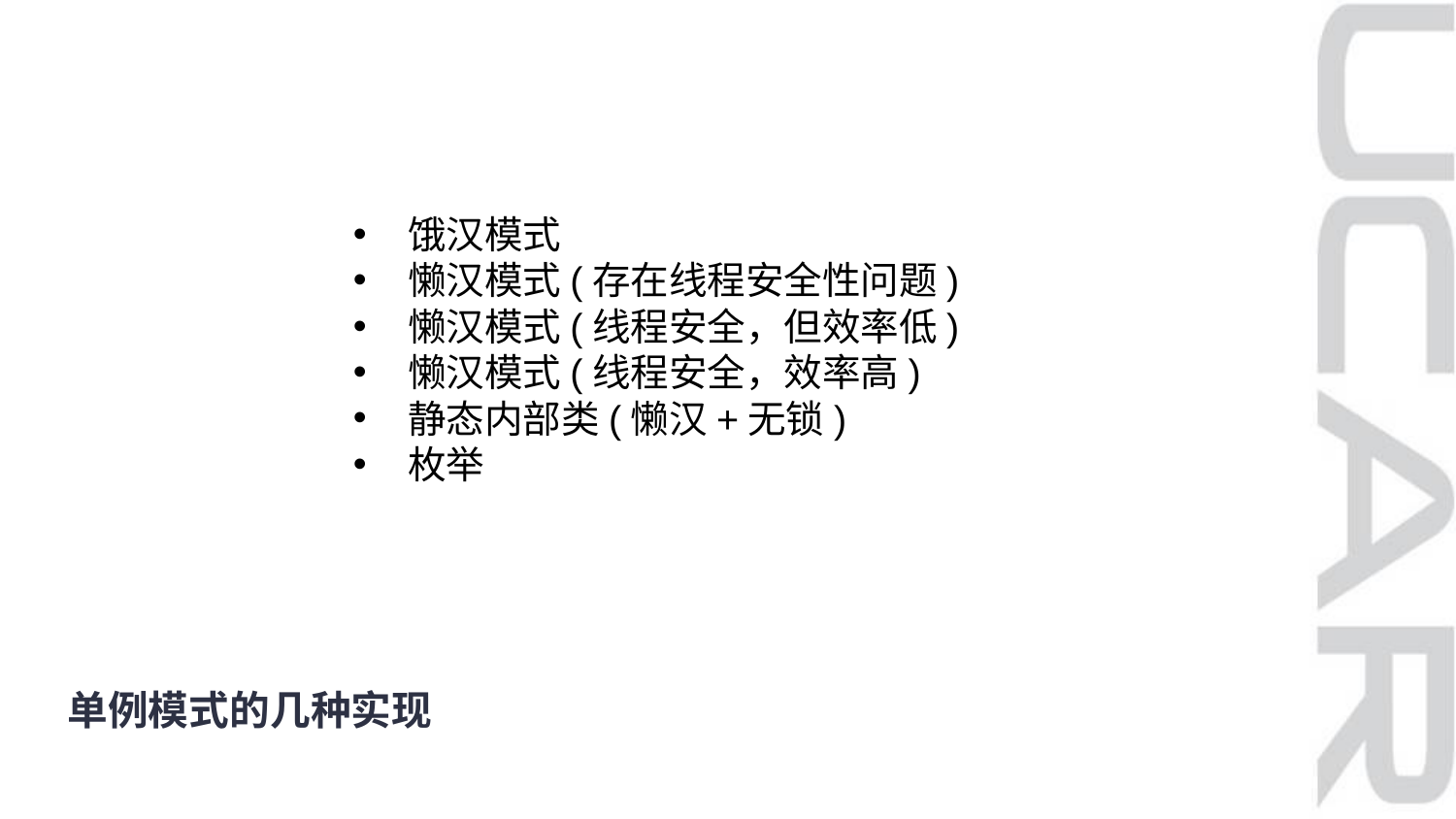

饿汉模式
懒汉模式(存在线程安全性问题)
懒汉模式(线程安全，但效率低)
懒汉模式(线程安全，效率高)
静态内部类(懒汉+无锁)
枚举
单例模式的几种实现